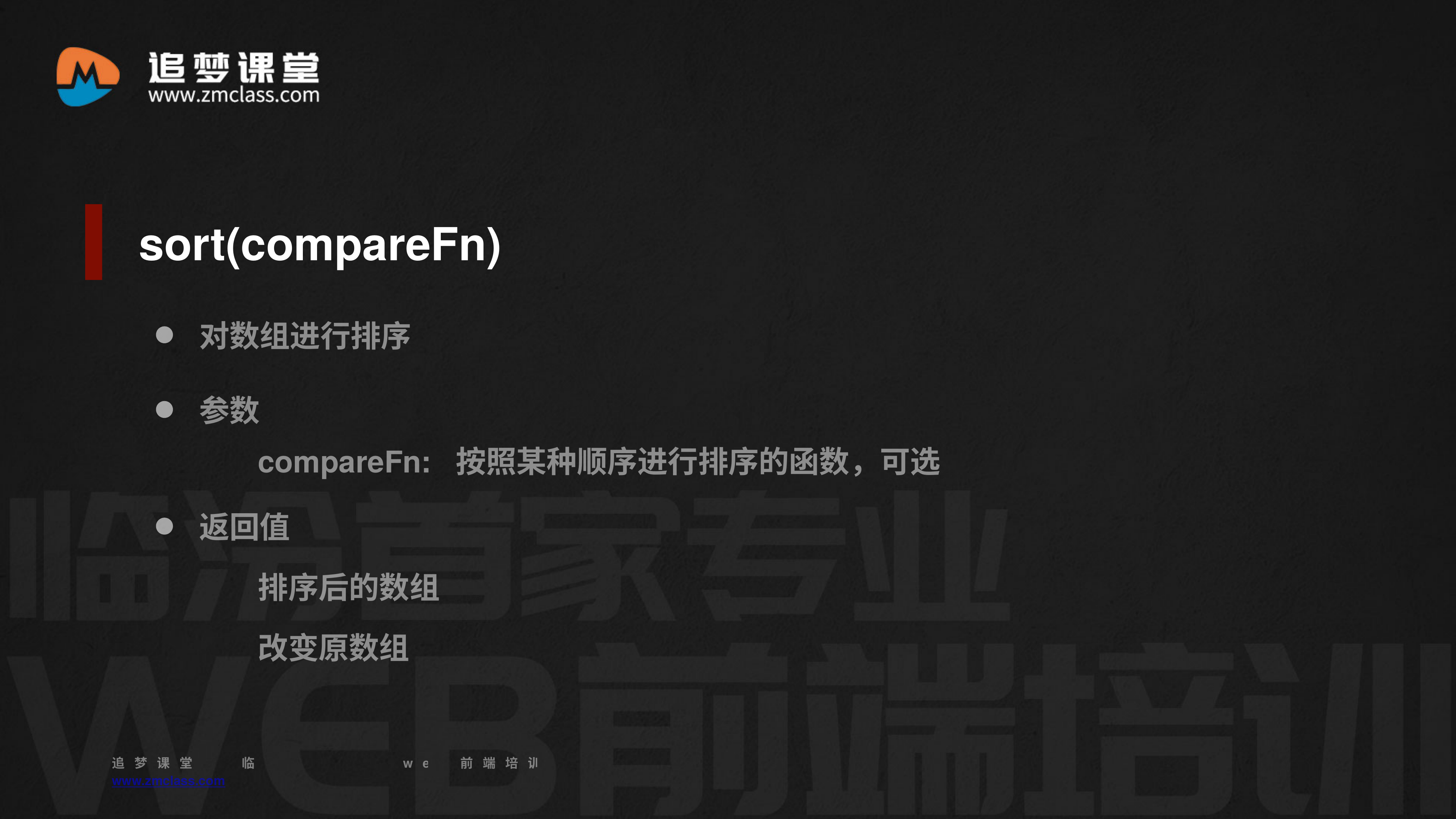

sort(compareFn)
对数组进行排序

参数

compareFn:  按照某种顺序进行排序的函数，可选
返回值

排序后的数组
改变原数组
追梦课堂   临汾首家专业的web前端培训机构                                                          www.zmclass.com
13